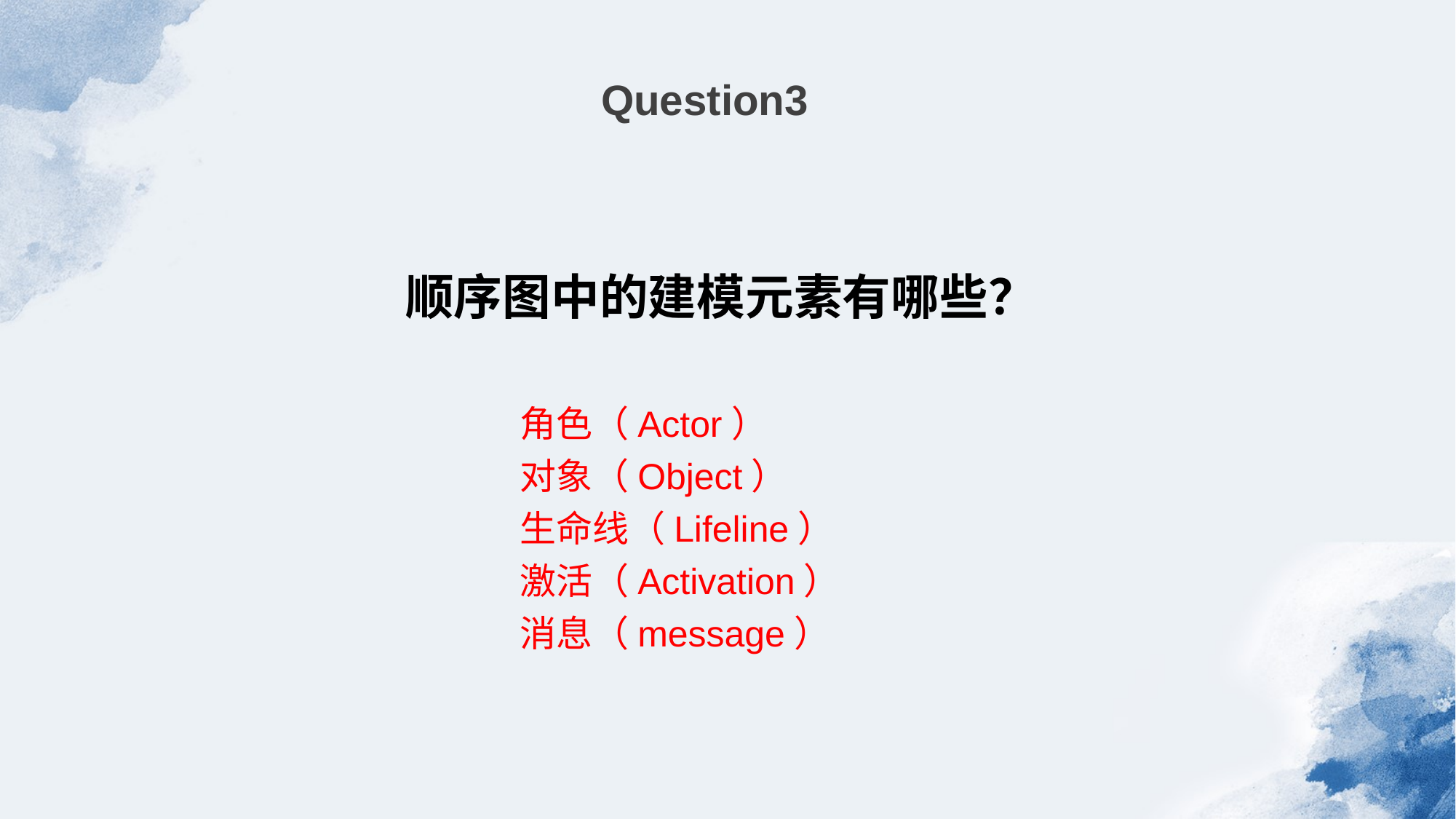

Question3
顺序图中的建模元素有哪些？
角色（Actor）
对象（Object）
生命线（Lifeline）
激活（Activation）
消息（message）